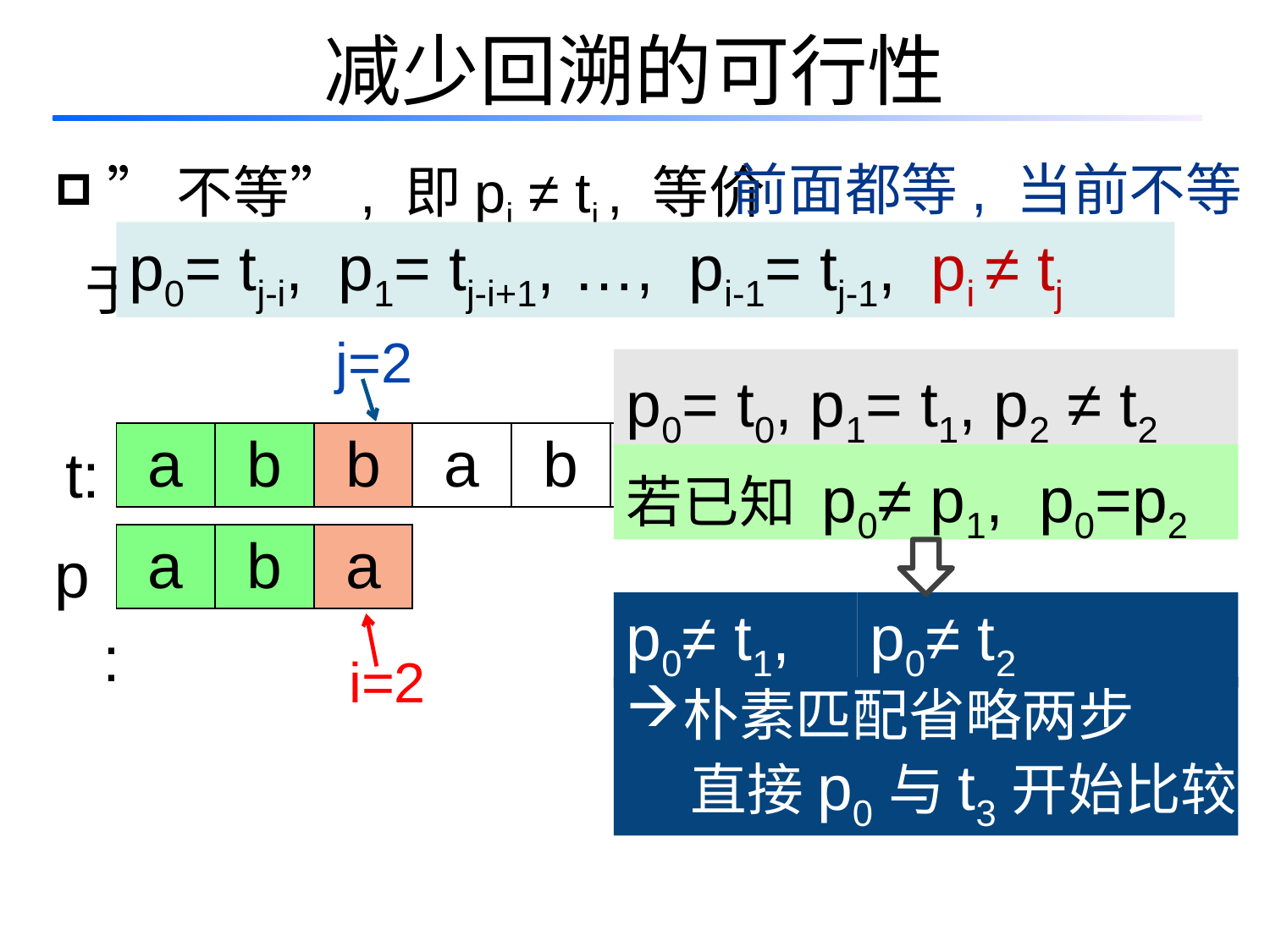

# 减少回溯的可行性

 ”不等”, 即pi ≠ tj , 等价于：

前面都等, 当前不等

p0= tj-i,  p1= tj-i+1, …,  pi-1= tj-1,  pi ≠ tj
j=2
p0= t0, p1= t1, p2 ≠ t2
t:
| a | b | b | a | b | a |
| --- | --- | --- | --- | --- | --- |
若已知 p0≠ p1,  p0=p2
p:
| a | b | a |
| --- | --- | --- |

p0≠ t1,
p0≠ t2
i=2
朴素匹配省略两步
    直接p0与t3开始比较